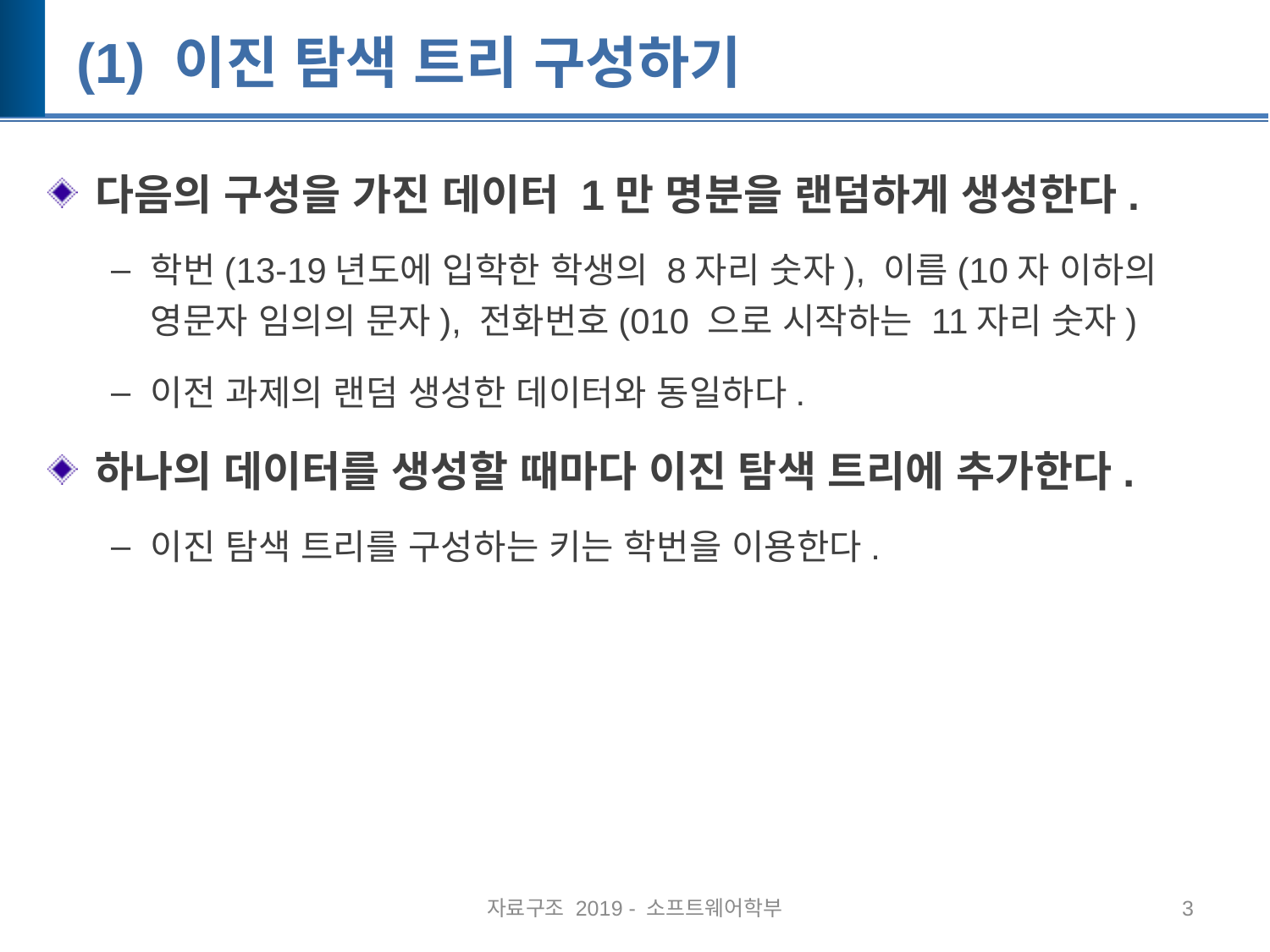

# (1) 이진 탐색 트리 구성하기
다음의 구성을 가진 데이터 1만 명분을 랜덤하게 생성한다.
학번(13-19년도에 입학한 학생의 8자리 숫자), 이름(10자 이하의 영문자 임의의 문자), 전화번호(010 으로 시작하는 11자리 숫자)
이전 과제의 랜덤 생성한 데이터와 동일하다.
하나의 데이터를 생성할 때마다 이진 탐색 트리에 추가한다.
이진 탐색 트리를 구성하는 키는 학번을 이용한다.

자료구조 2019 - 소프트웨어학부
3